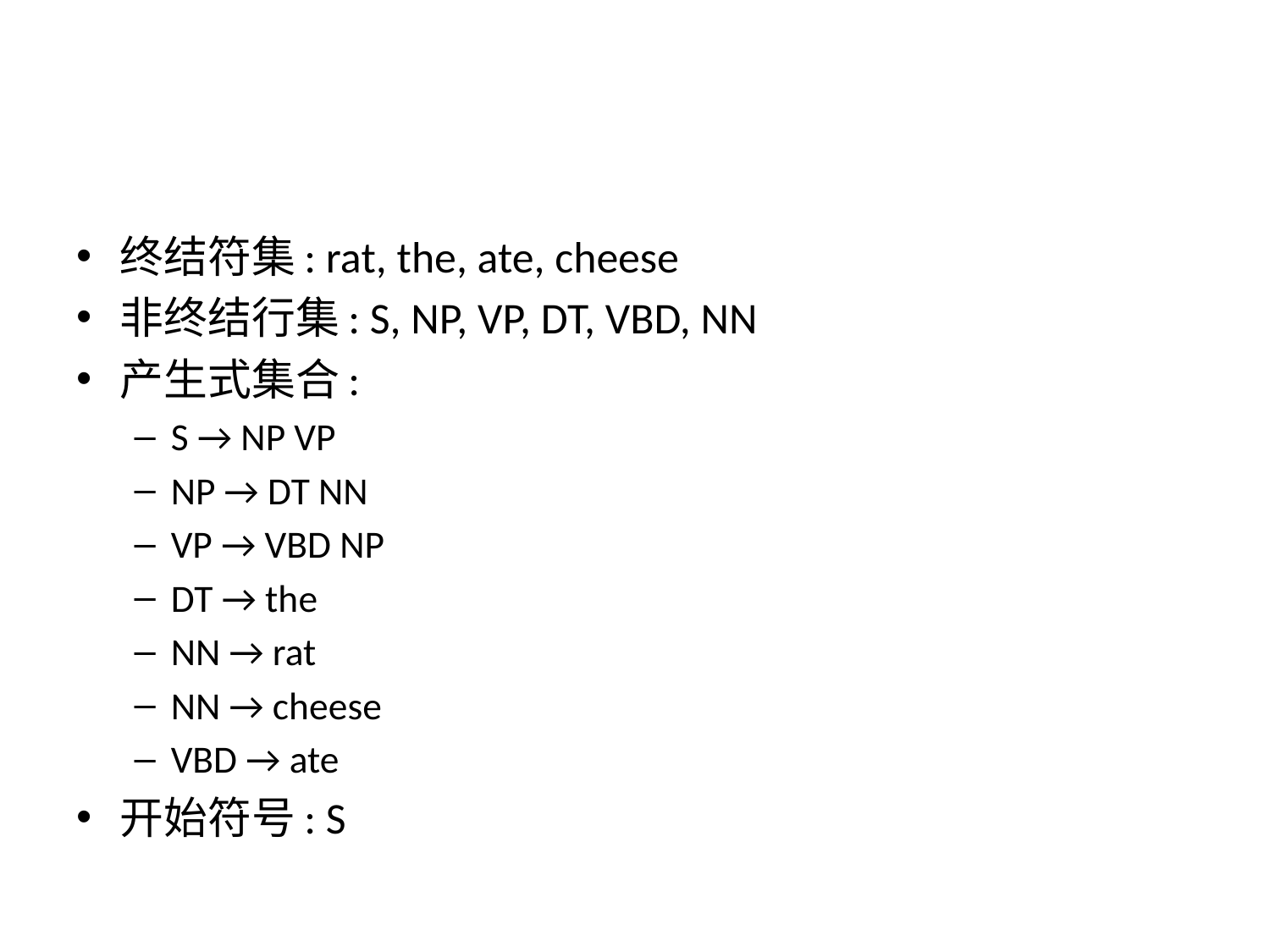

终结符集: rat, the, ate, cheese
非终结行集: S, NP, VP, DT, VBD, NN
产生式集合:
S → NP VP
NP → DT NN
VP → VBD NP
DT → the
NN → rat
NN → cheese
VBD → ate
开始符号: S